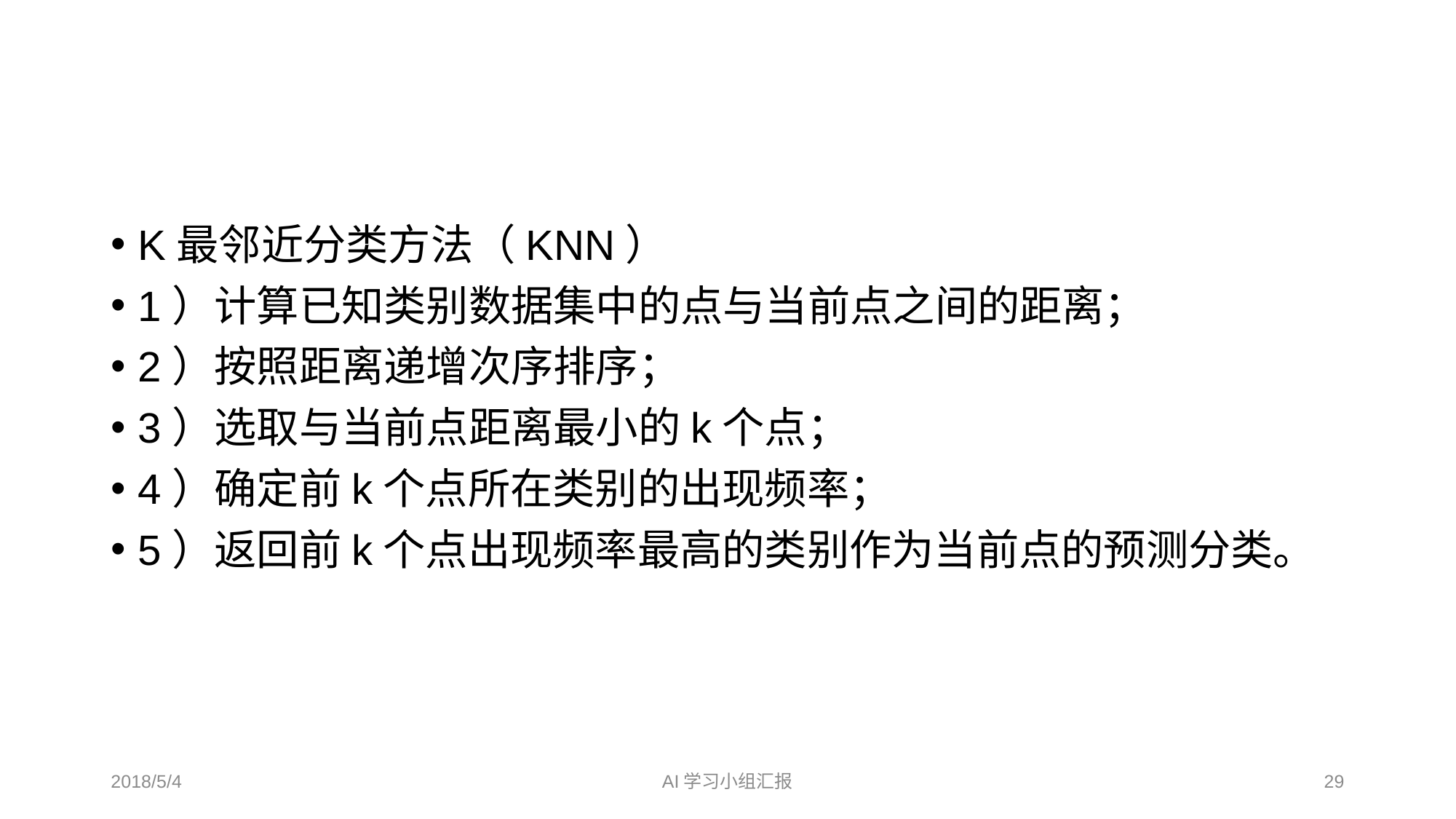

#
K最邻近分类方法（KNN）
1）计算已知类别数据集中的点与当前点之间的距离；
2）按照距离递增次序排序；
3）选取与当前点距离最小的k个点；
4）确定前k个点所在类别的出现频率；
5）返回前k个点出现频率最高的类别作为当前点的预测分类。

2018/5/4
AI学习小组汇报
29